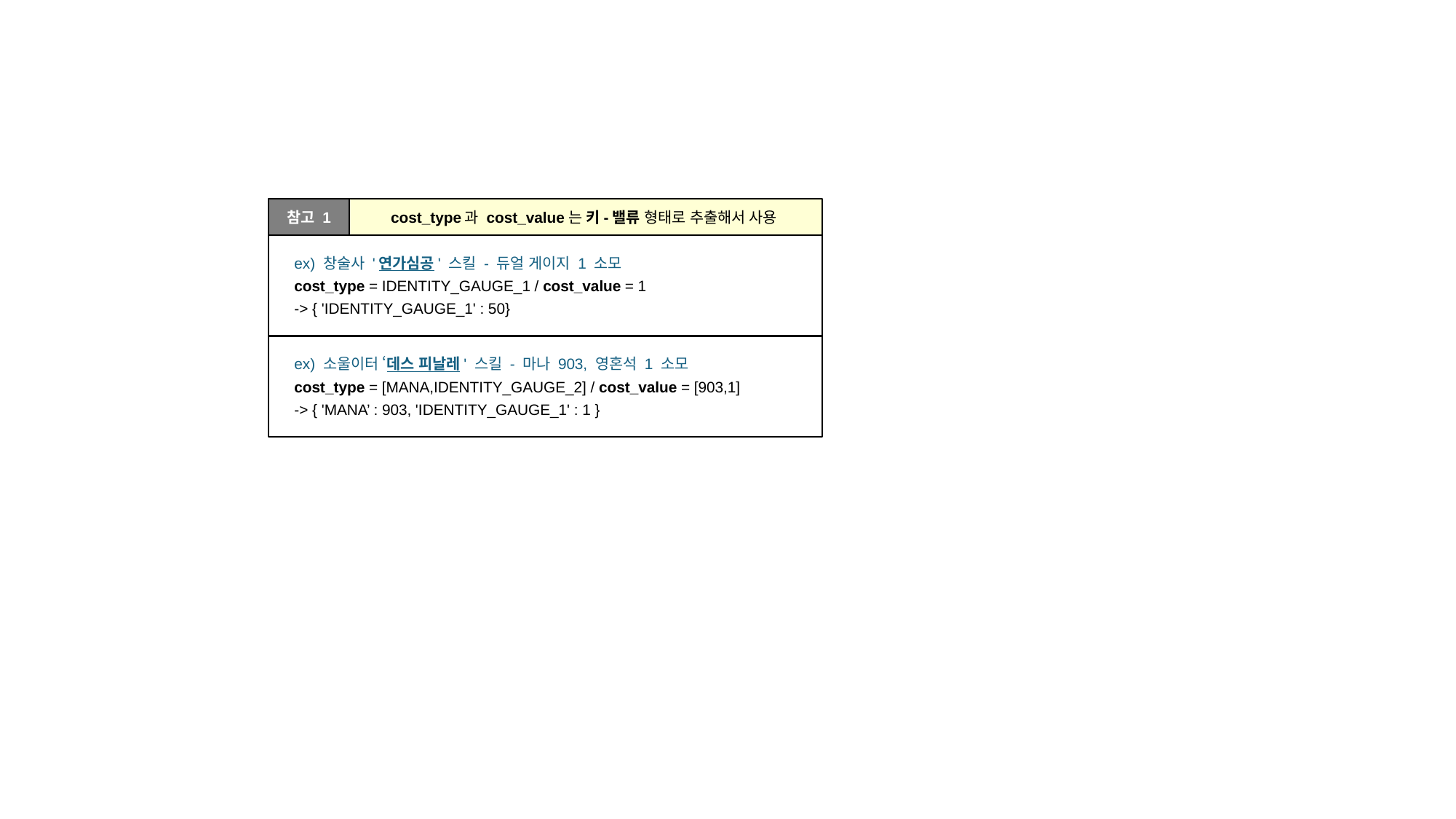

cost_type과 cost_value는 키-밸류 형태로 추출해서 사용
참고 1
ex) 창술사 '연가심공' 스킬 - 듀얼 게이지 1 소모
cost_type = IDENTITY_GAUGE_1 / cost_value = 1
-> { 'IDENTITY_GAUGE_1' : 50}
ex) 소울이터 ‘데스 피날레' 스킬 - 마나 903, 영혼석 1 소모
cost_type = [MANA,IDENTITY_GAUGE_2] / cost_value = [903,1]
-> { 'MANA’ : 903, 'IDENTITY_GAUGE_1' : 1 }